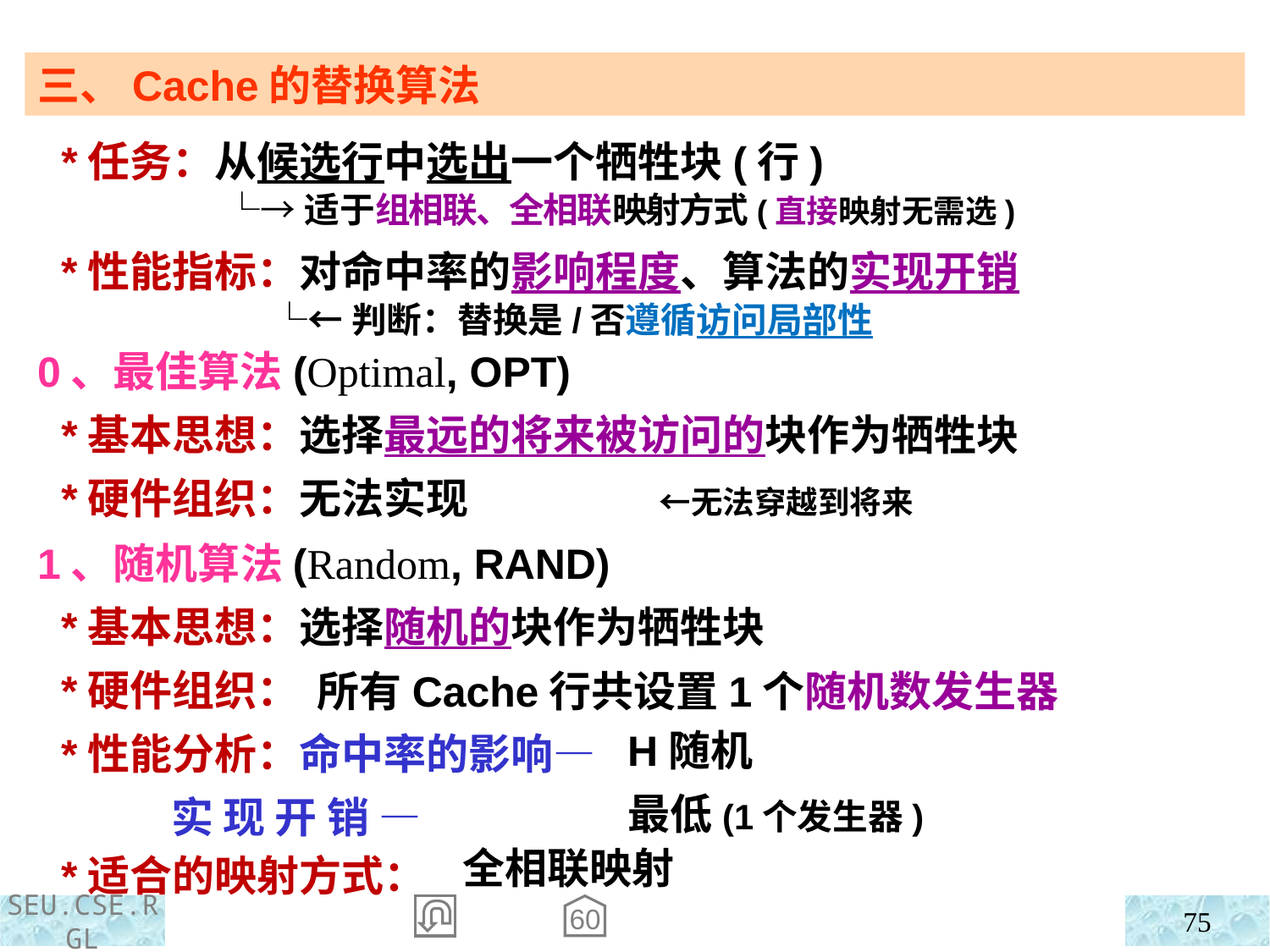

三、Cache的替换算法
  *任务：从候选行中选出一个牺牲块(行)
                        └→适于组相联、全相联映射方式(直接映射无需选)
  *性能指标：对命中率的影响程度、算法的实现开销
                              └←判断：替换是/否遵循访问局部性
0、最佳算法(Optimal, OPT)
  *基本思想：选择最远的将来被访问的块作为牺牲块
  *硬件组织：无法实现                    ←无法穿越到将来
1、随机算法(Random, RAND)
  *基本思想：选择随机的块作为牺牲块
  *硬件组织：
  *性能分析：命中率的影响—
             实 现 开 销 —
  *适合的映射方式：
所有Cache行共设置1个随机数发生器
H随机
最低(1个发生器)
全相联映射
60

75